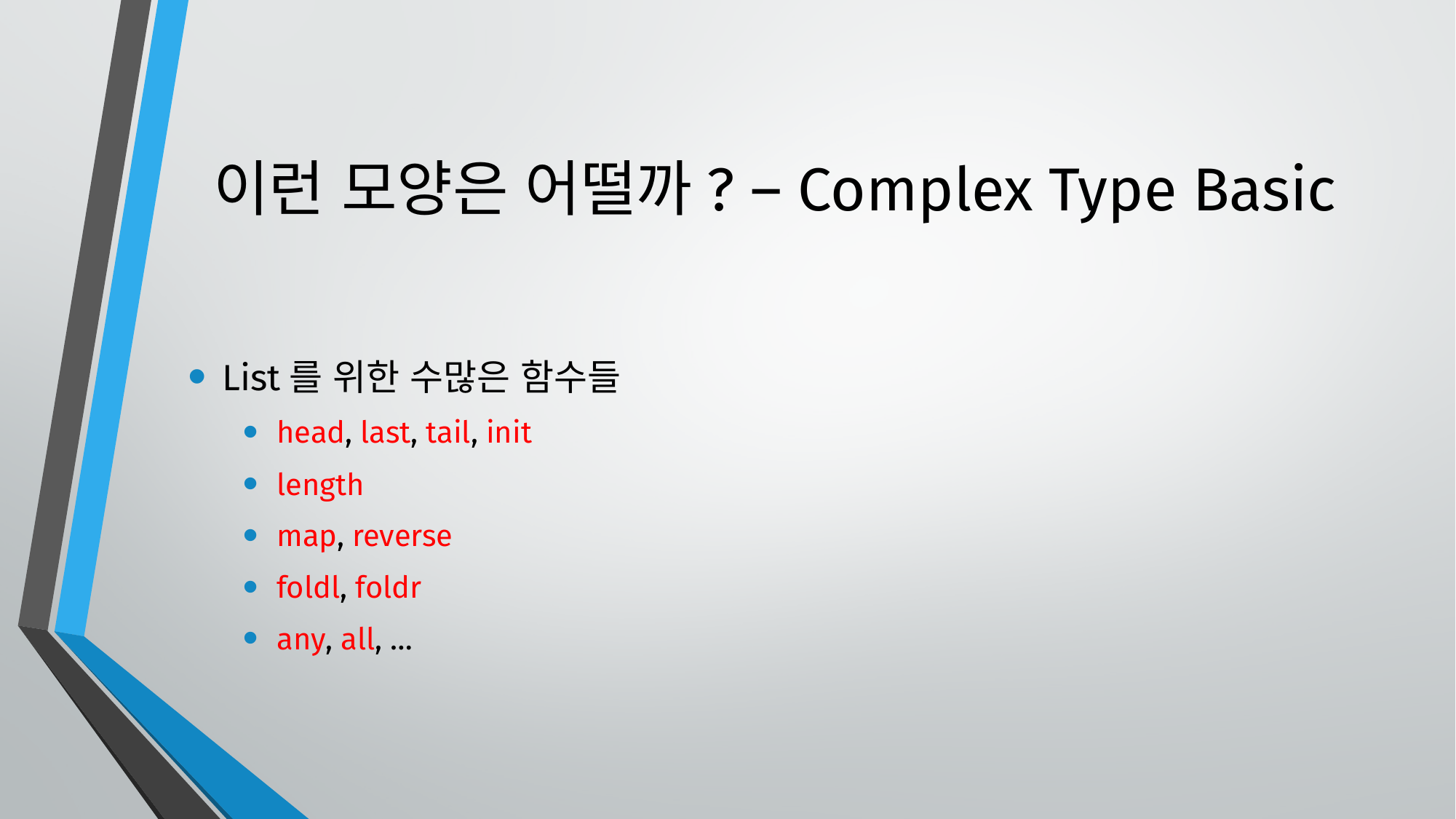

# 이런 모양은 어떨까? – Complex Type Basic
List를 위한 수많은 함수들
head, last, tail, init
length
map, reverse
foldl, foldr
any, all, …